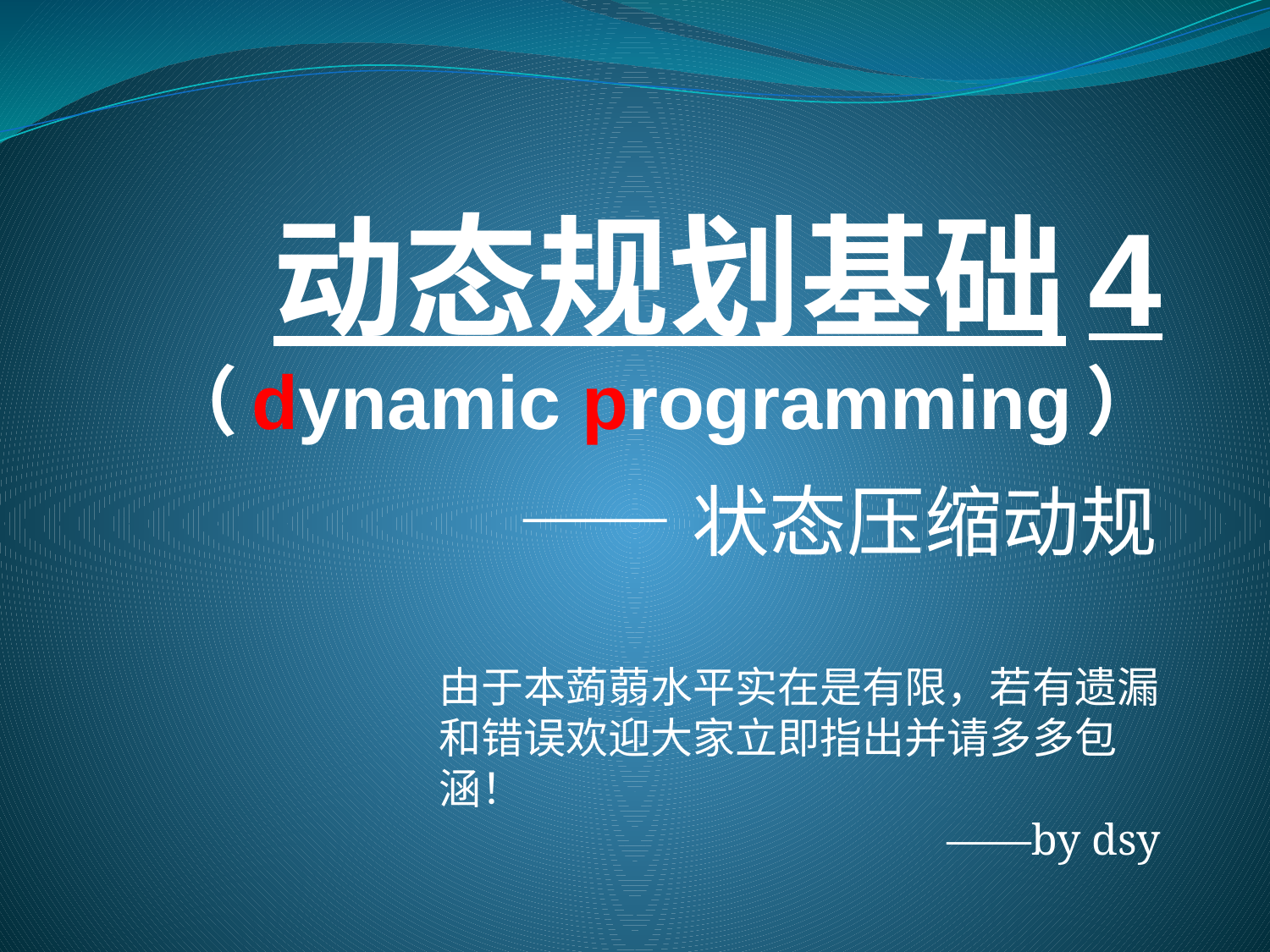

# 动态规划基础4 （dynamic programming）
——状态压缩动规
由于本蒟蒻水平实在是有限，若有遗漏和错误欢迎大家立即指出并请多多包涵！
				——by dsy